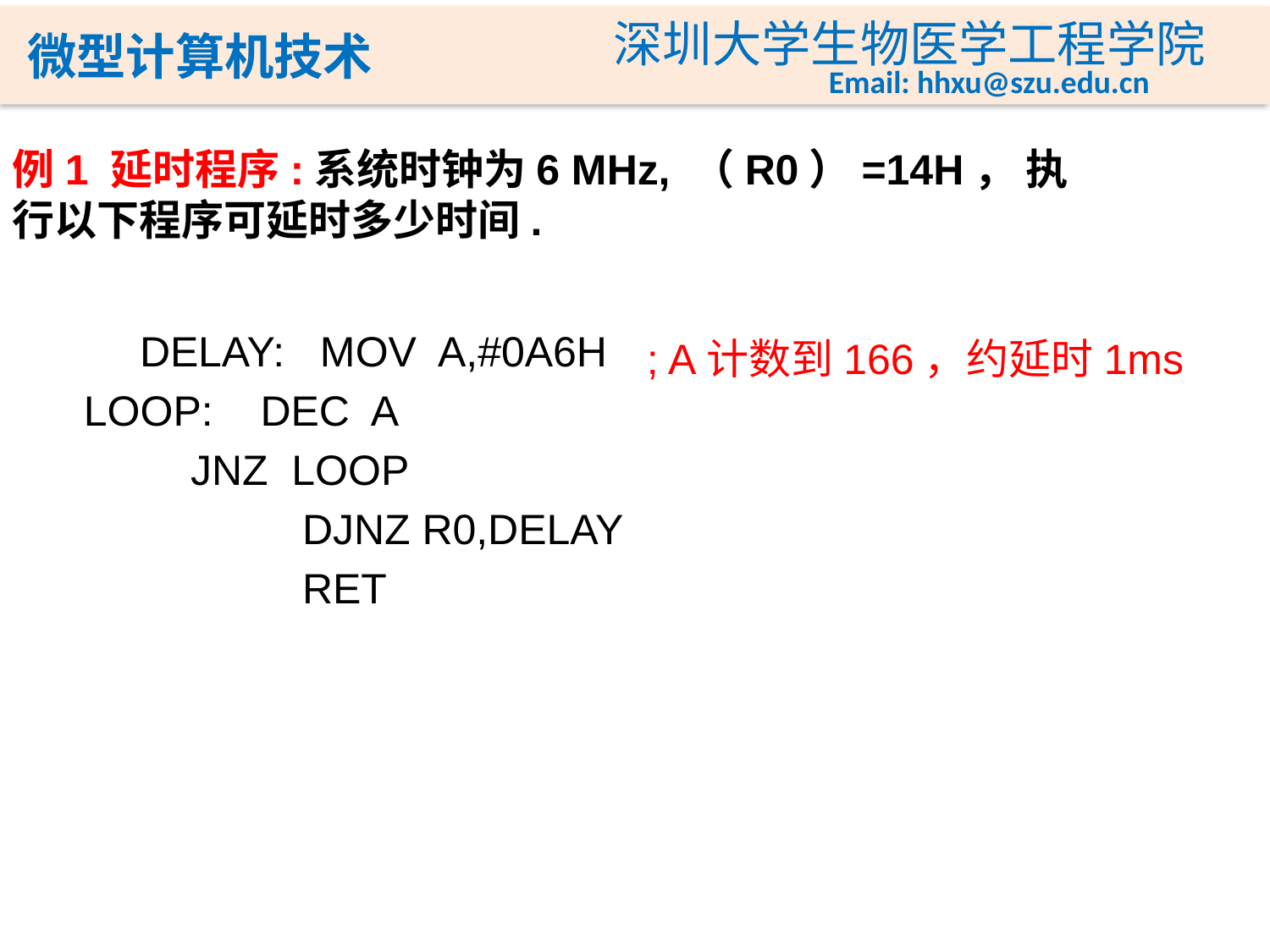

例1 延时程序:系统时钟为6 MHz, （R0）=14H， 执行以下程序可延时多少时间.
	DELAY:   MOV  A,#0A6H
      LOOP:    DEC  A
               JNZ  LOOP
           	   DJNZ R0,DELAY
           	   RET
; A计数到166，约延时1ms